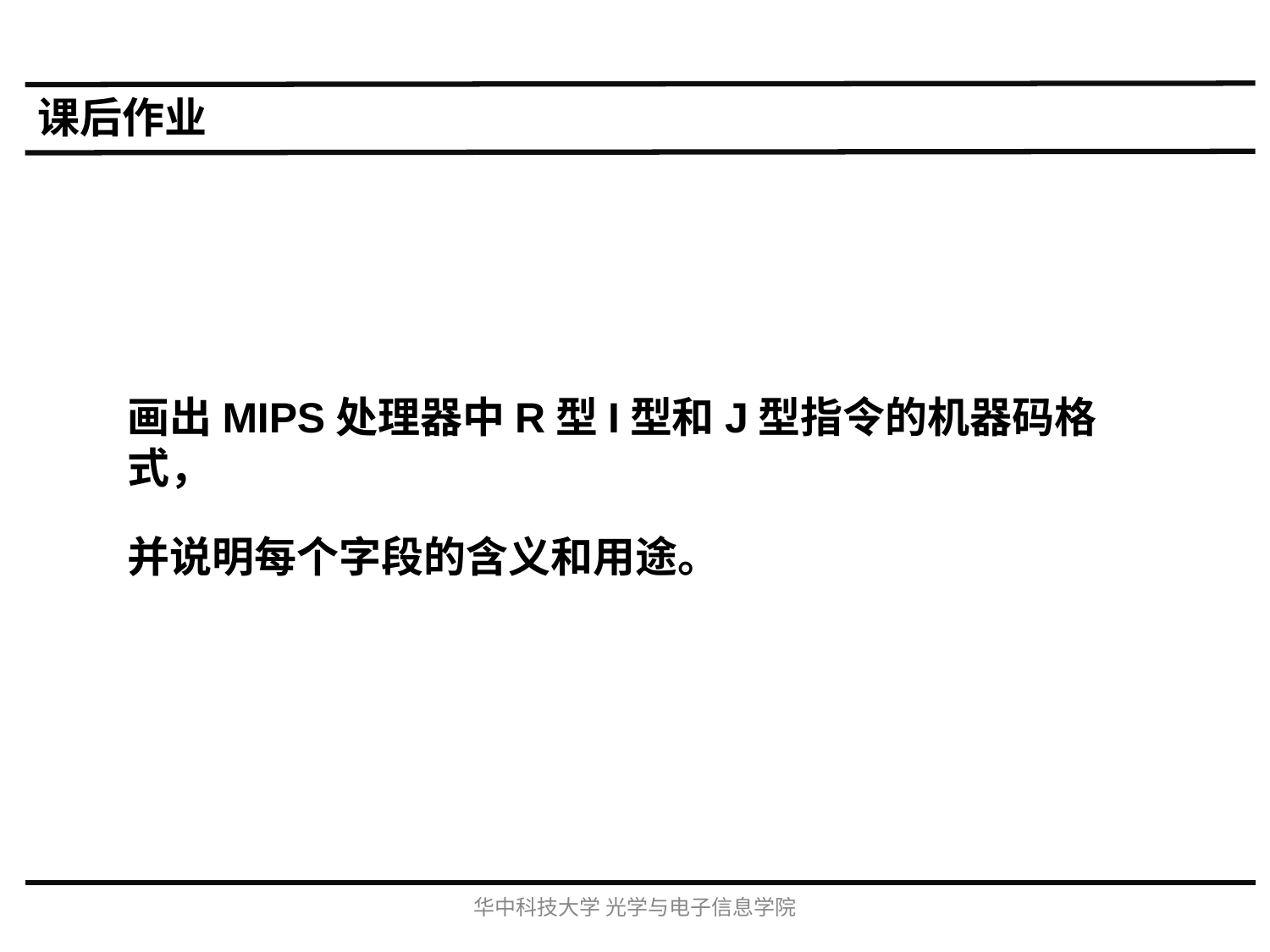

# 课后作业
画出MIPS处理器中R型I型和J型指令的机器码格式，
并说明每个字段的含义和用途。
华中科技大学光学与电子信息学院